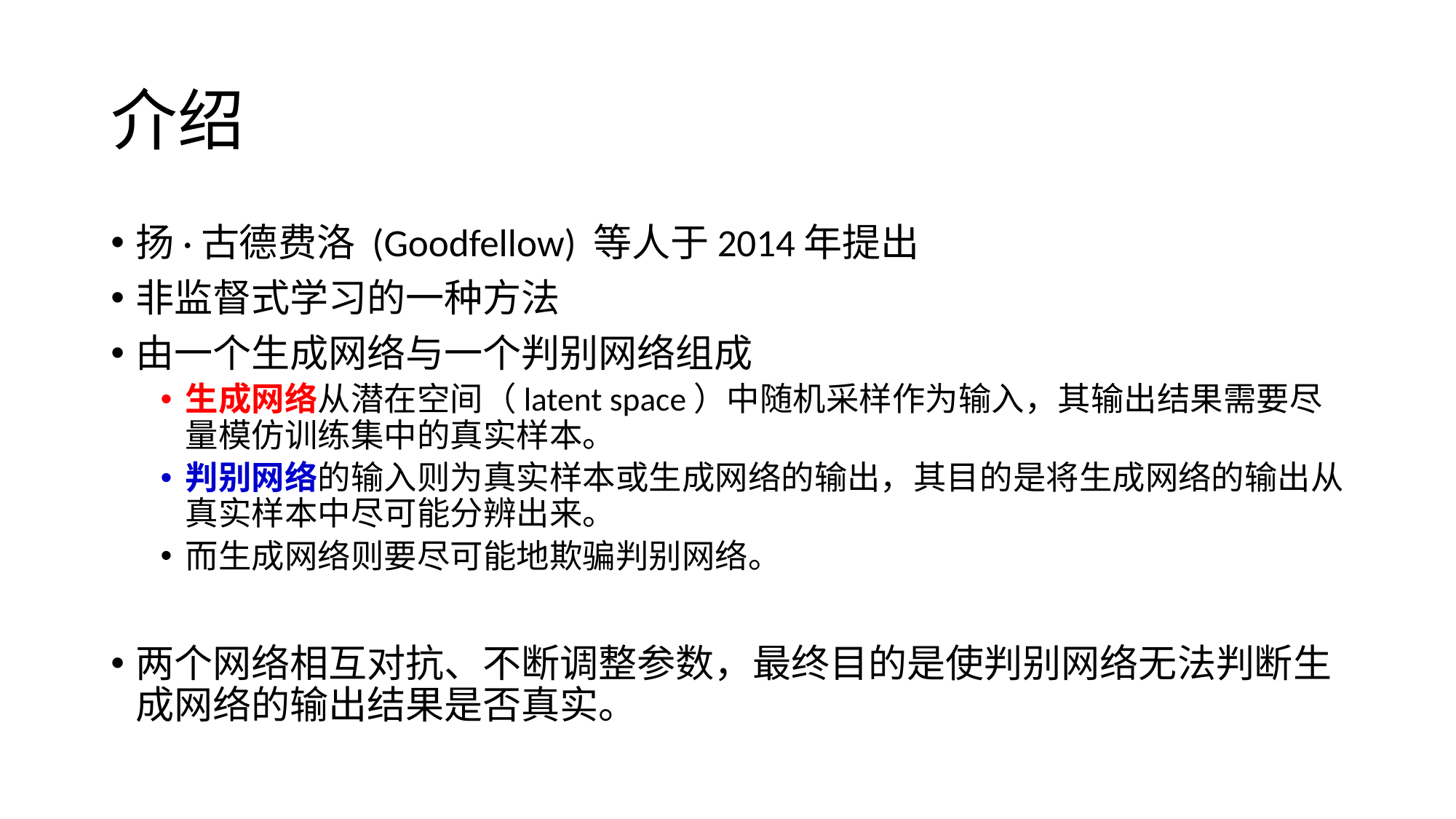

# 介绍
扬·古德费洛 (Goodfellow) 等人于2014年提出
非监督式学习的一种方法
由一个生成网络与一个判别网络组成
生成网络从潜在空间（latent space）中随机采样作为输入，其输出结果需要尽量模仿训练集中的真实样本。
判别网络的输入则为真实样本或生成网络的输出，其目的是将生成网络的输出从真实样本中尽可能分辨出来。
而生成网络则要尽可能地欺骗判别网络。

两个网络相互对抗、不断调整参数，最终目的是使判别网络无法判断生成网络的输出结果是否真实。